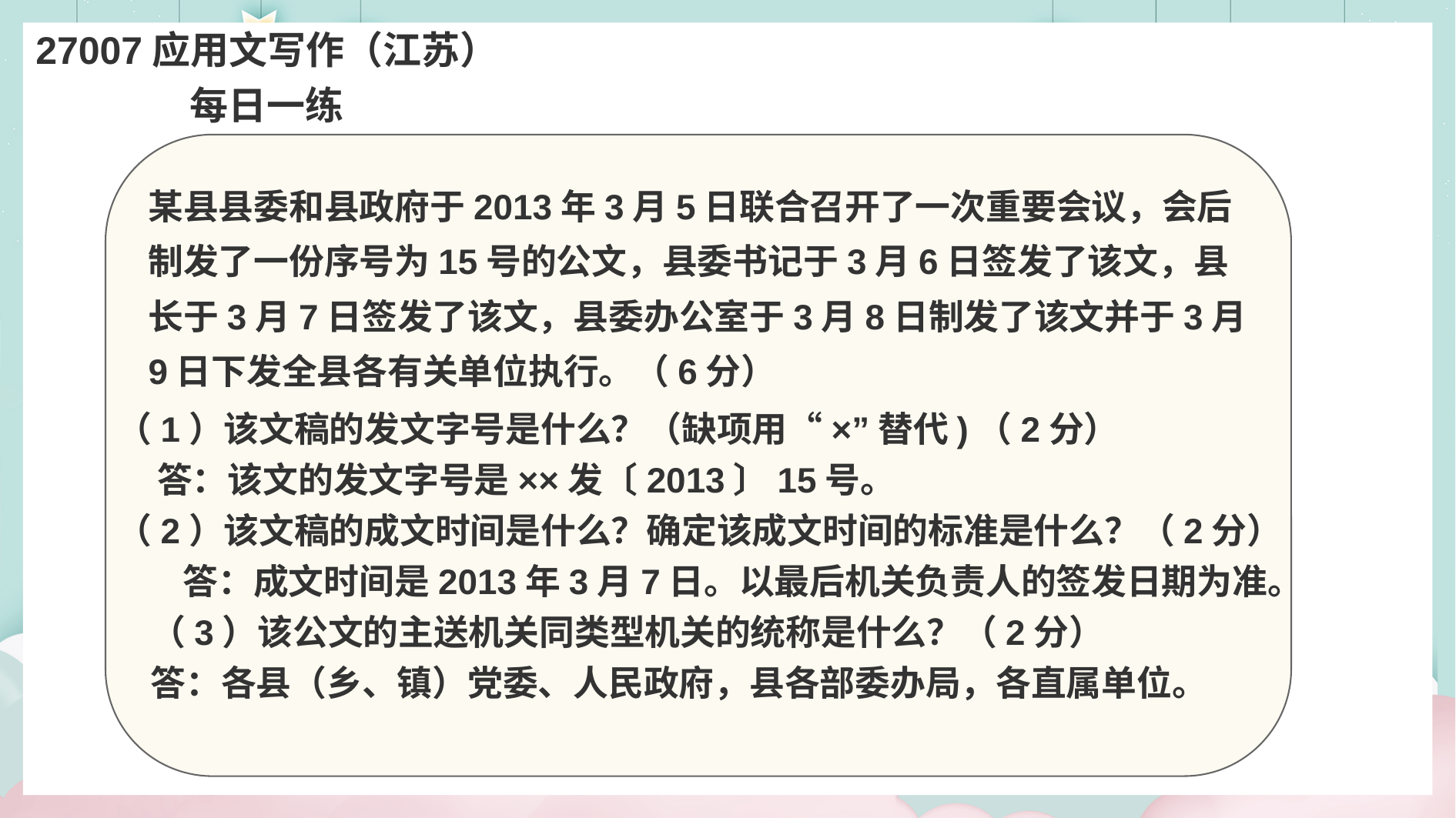

27007应用文写作（江苏）
每日一练

某县县委和县政府于2013年3月5日联合召开了一次重要会议，会后制发了一份序号为15号的公文，县委书记于3月6日签发了该文，县长于3月7日签发了该文，县委办公室于3月8日制发了该文并于3月9日下发全县各有关单位执行。（6分）

（1）该文稿的发文字号是什么？（缺项用“×”替代)（2分）
     答：该文的发文字号是××发〔2013〕15号。
（2）该文稿的成文时间是什么？确定该成文时间的标准是什么？（2分）
   答：成文时间是2013年3月7日。以最后机关负责人的签发日期为准。
（3）该公文的主送机关同类型机关的统称是什么？（2分）
答：各县（乡、镇）党委、人民政府，县各部委办局，各直属单位。